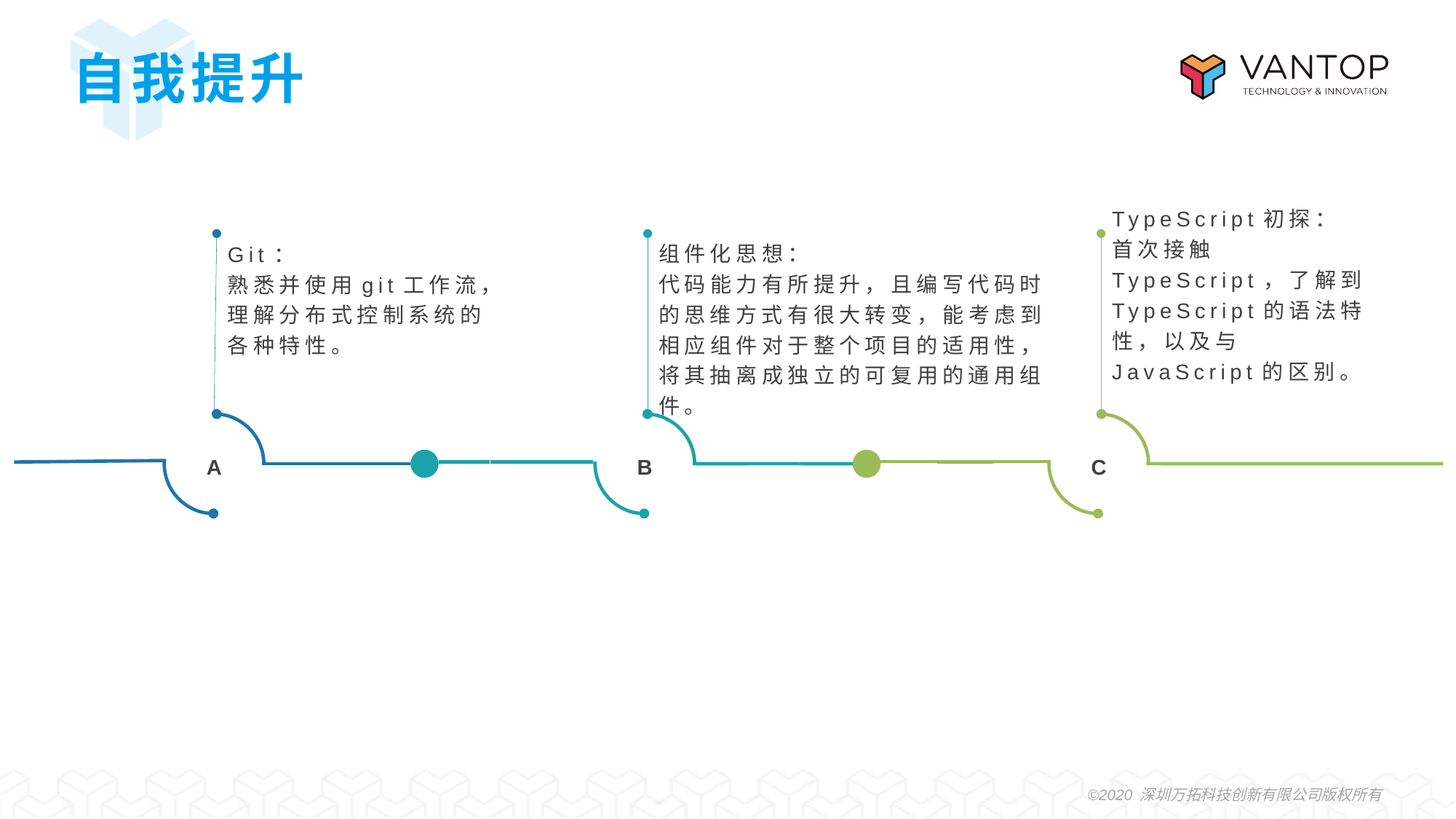

# 自我提升
TypeScript初探：
首次接触TypeScript，了解到TypeScript的语法特性，以及与JavaScript的区别。
组件化思想：
代码能力有所提升，且编写代码时的思维方式有很大转变，能考虑到相应组件对于整个项目的适用性，将其抽离成独立的可复用的通用组件。
Git：
熟悉并使用git工作流，理解分布式控制系统的各种特性。

A
B
C